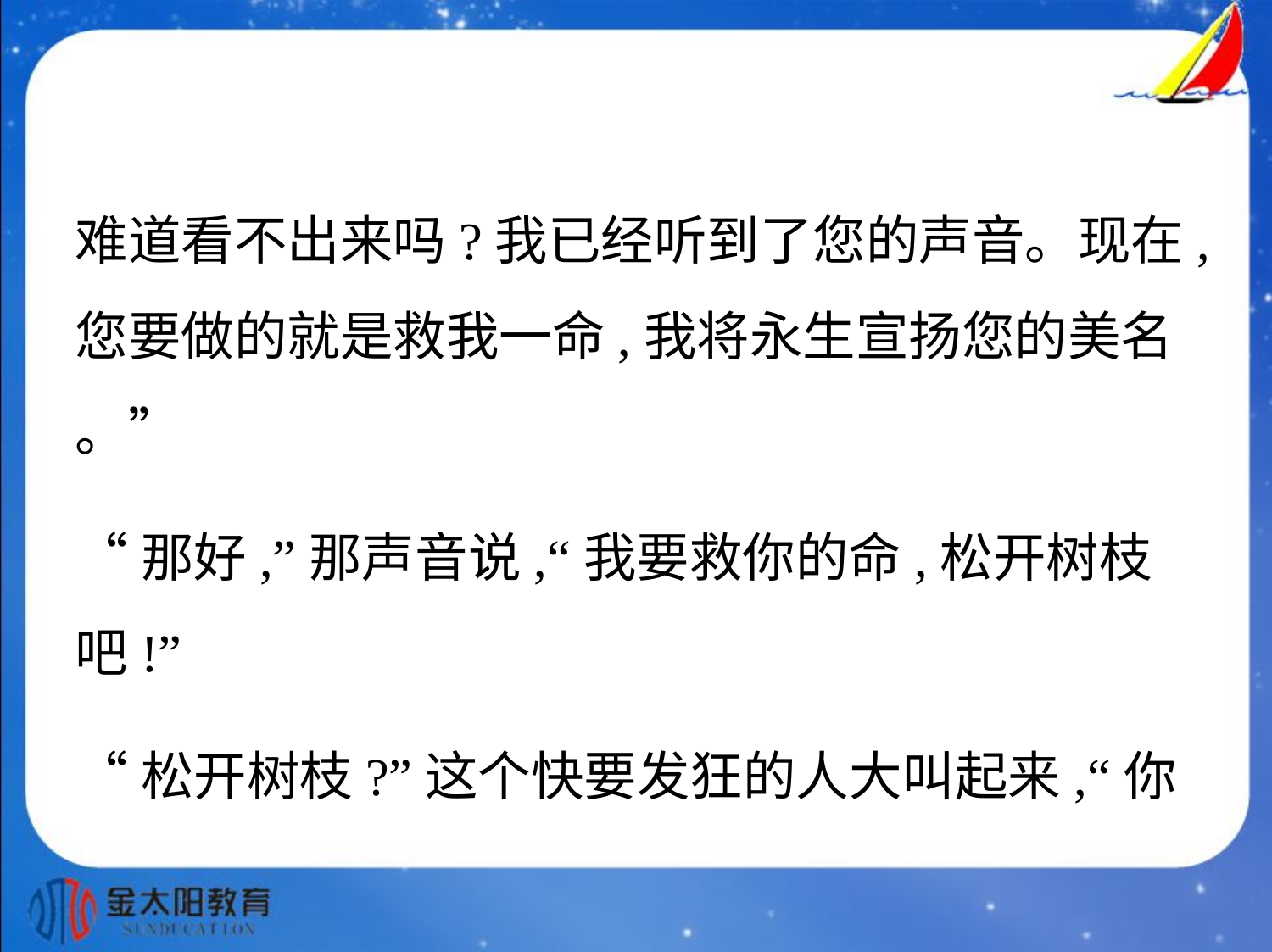

难道看不出来吗?我已经听到了您的声音。现在,
您要做的就是救我一命,我将永生宣扬您的美名
。”
“那好,”那声音说,“我要救你的命,松开树枝
吧!”
“松开树枝?”这个快要发狂的人大叫起来,“你